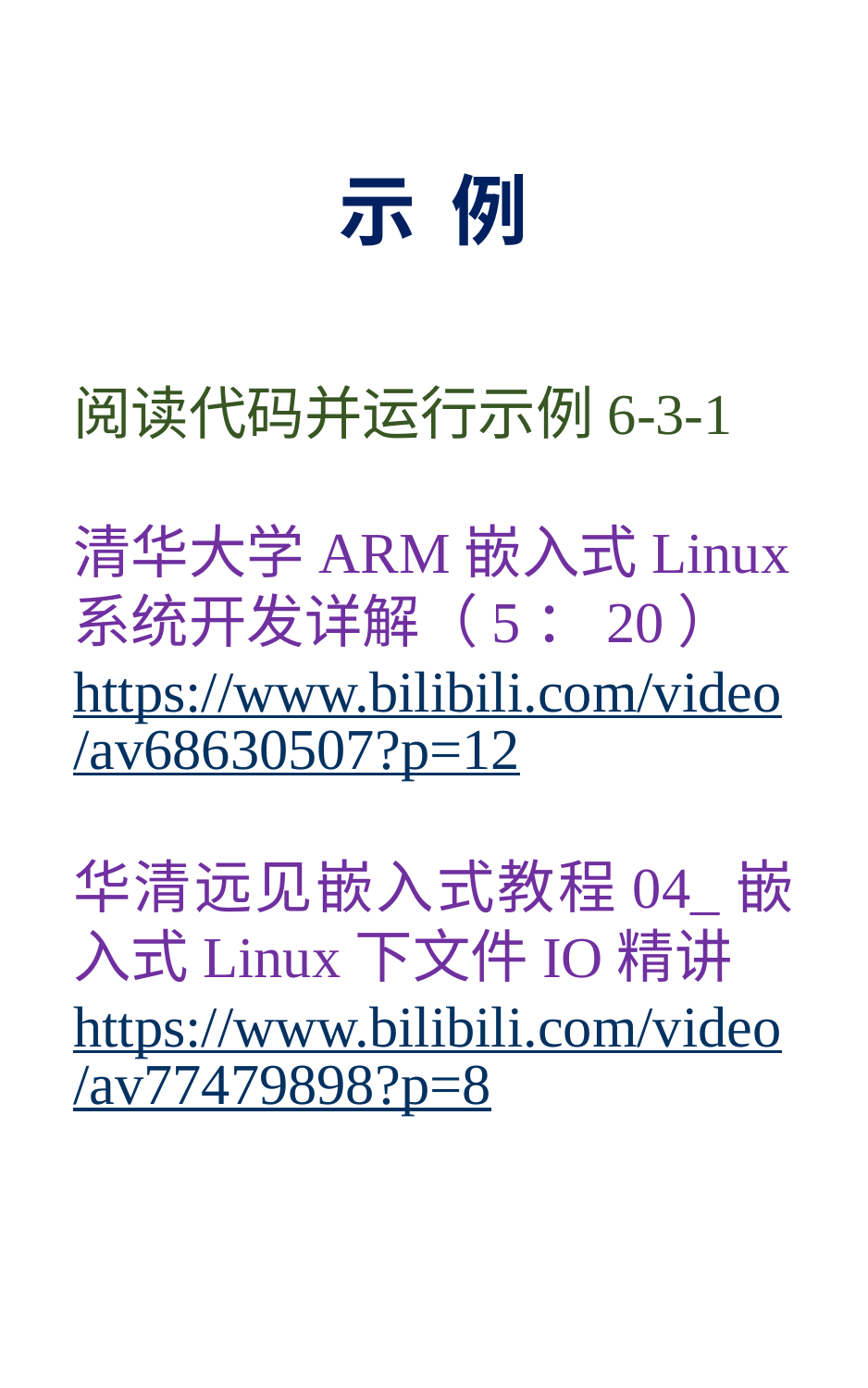

# 示  例
阅读代码并运行示例6-3-1

清华大学ARM嵌入式Linux系统开发详解（5：20）
https://www.bilibili.com/video/av68630507?p=12

华清远见嵌入式教程04_嵌入式Linux下文件IO精讲
https://www.bilibili.com/video/av77479898?p=8